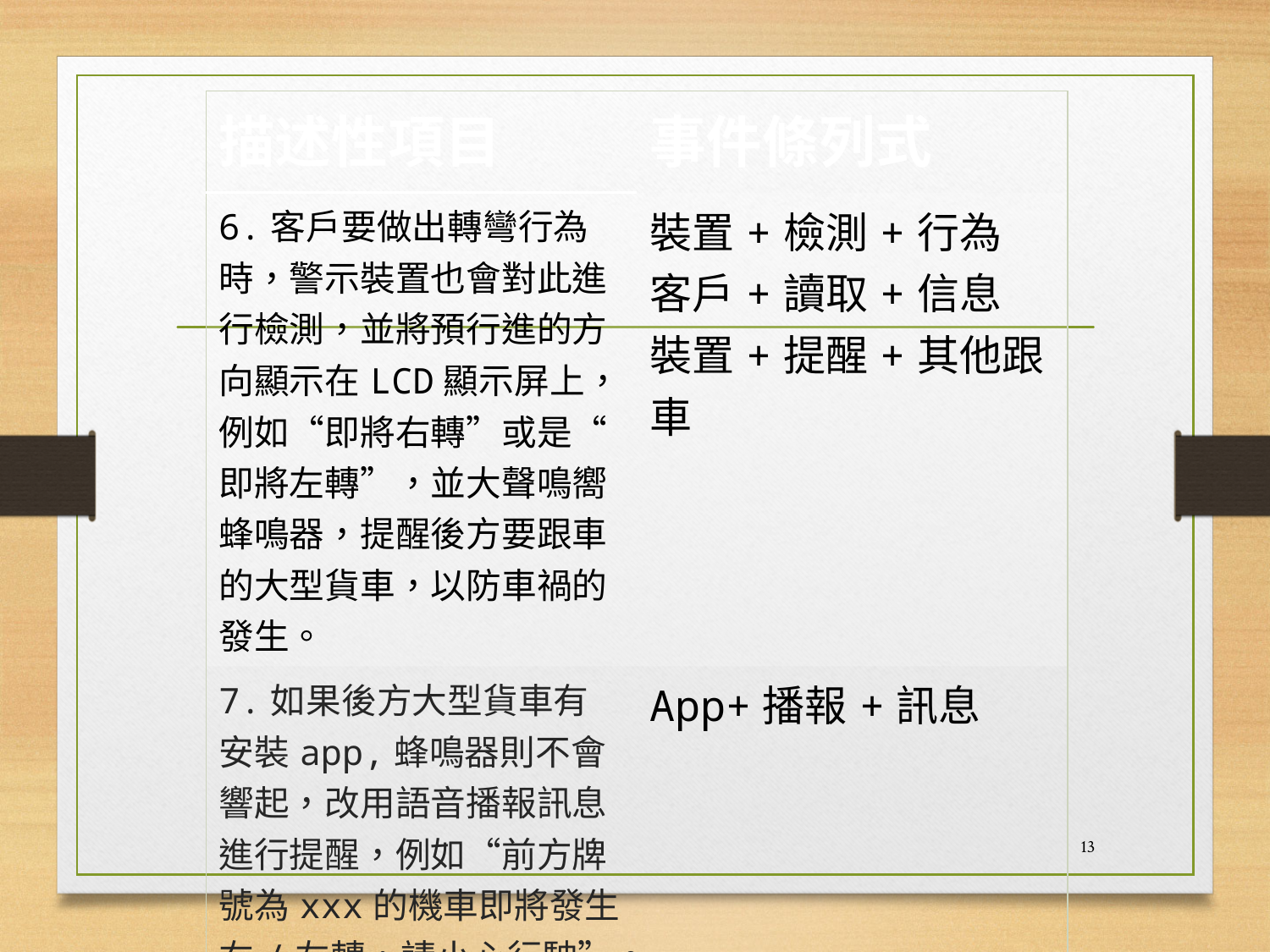

| 描述性項目 | 事件條列式 |
| --- | --- |
| 6.客戶要做出轉彎行為時，警示裝置也會對此進行檢測，並將預行進的方向顯示在LCD顯示屏上，例如“即將右轉”或是“即將左轉”，並大聲鳴嚮蜂鳴器，提醒後方要跟車的大型貨車，以防車禍的發生。 | 裝置+檢測+行為 客戶+讀取+信息 裝置+提醒+其他跟車 |
| 7.如果後方大型貨車有安裝app,蜂鳴器則不會響起，改用語音播報訊息進行提醒，例如“前方牌號為xxx的機車即將發生右/左轉，請小心行駛”。 | App+播報+訊息 |
13